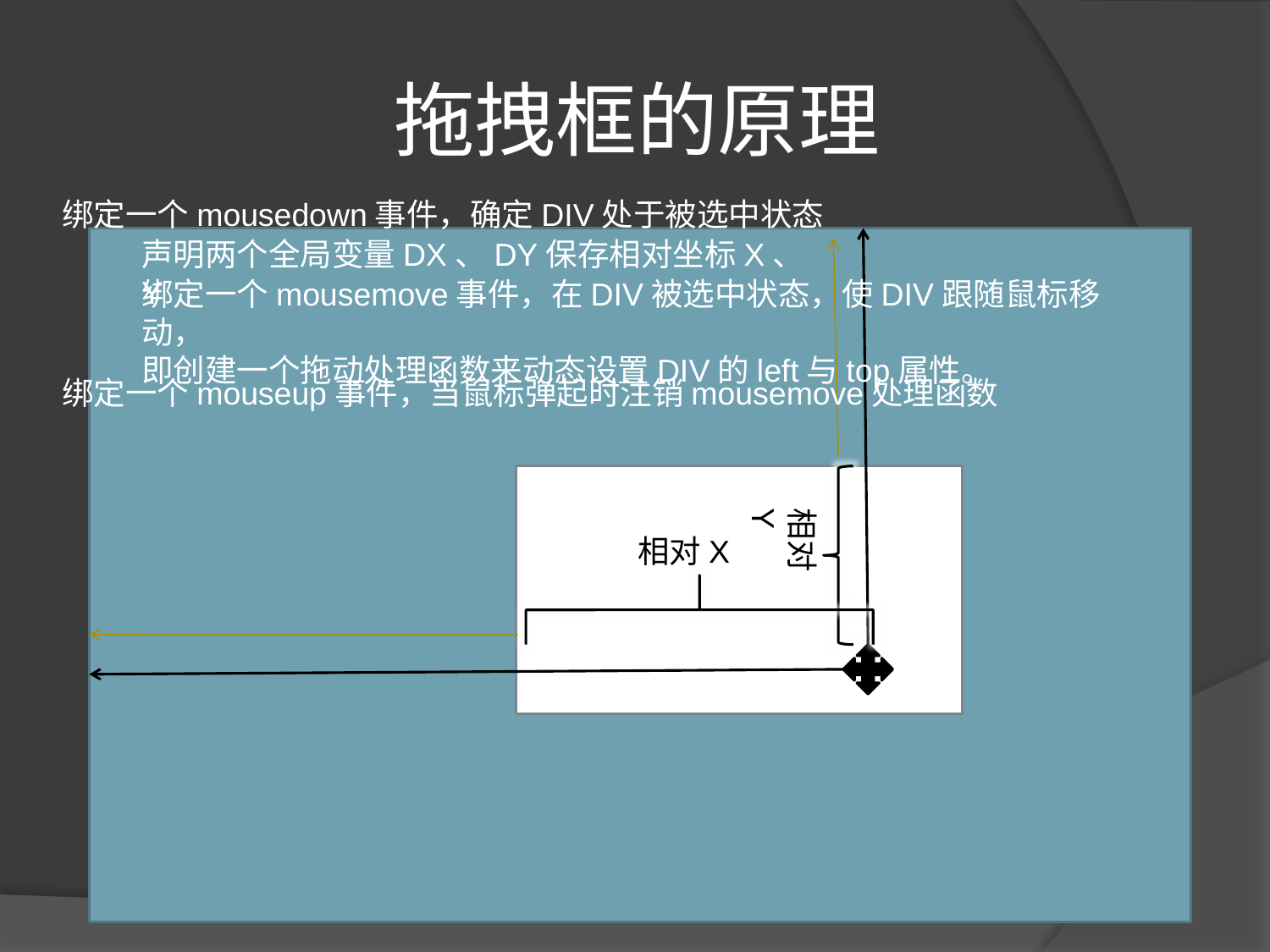

# 拖拽框的原理
绑定一个mousedown事件，确定DIV处于被选中状态

声明两个全局变量DX、DY保存相对坐标X、Y
绑定一个mousemove事件，在DIV被选中状态，使DIV跟随鼠标移动，
即创建一个拖动处理函数来动态设置DIV的left与top属性。
绑定一个mouseup事件，当鼠标弹起时注销mousemove处理函数

相对Y
相对X